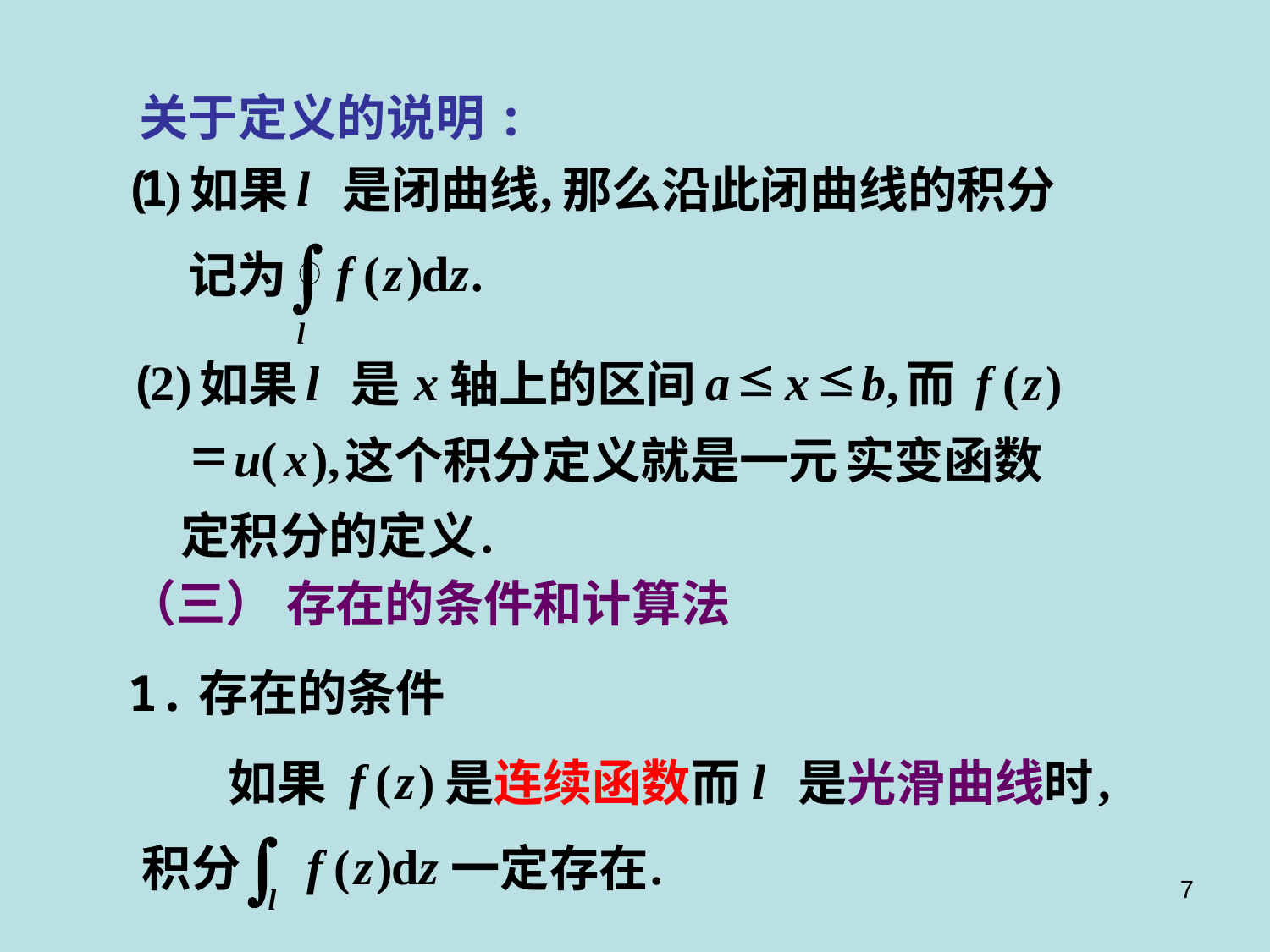

关于定义的说明:

(
1
)

l

,

如果
是闭曲线
那么沿此闭曲线的积分
∫

f
(
z
)
d
z
.

记为

l
≤
≤

(
2
)

l

x

a
x
b
,

f
(
z
)
如果
是
轴上的区间
而
=

u
(
x
),
这个积分定义就是一元
实变函数

.

定积分的定义
（三） 存在的条件和计算法
1.存在的条件
f
(
z
)

l

,

如果
是连续函数而
是光滑曲线时
∫

f
(
z
)
d
z
.
积分
一定存在
l
7